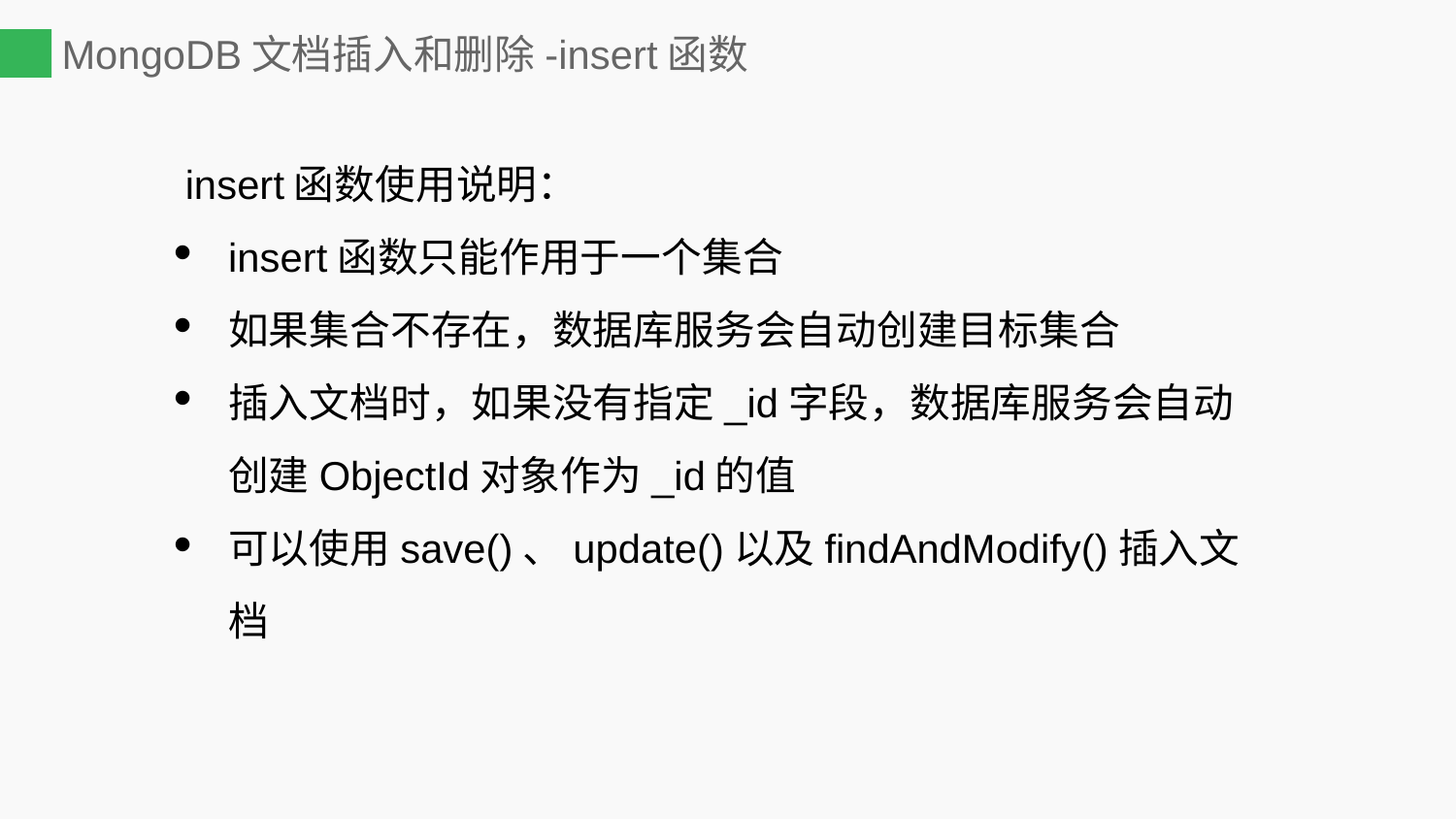

# MongoDB文档插入和删除-insert函数
insert函数使用说明：
insert函数只能作用于一个集合
如果集合不存在，数据库服务会自动创建目标集合
插入文档时，如果没有指定_id字段，数据库服务会自动创建ObjectId对象作为_id的值
可以使用save()、update()以及findAndModify()插入文档